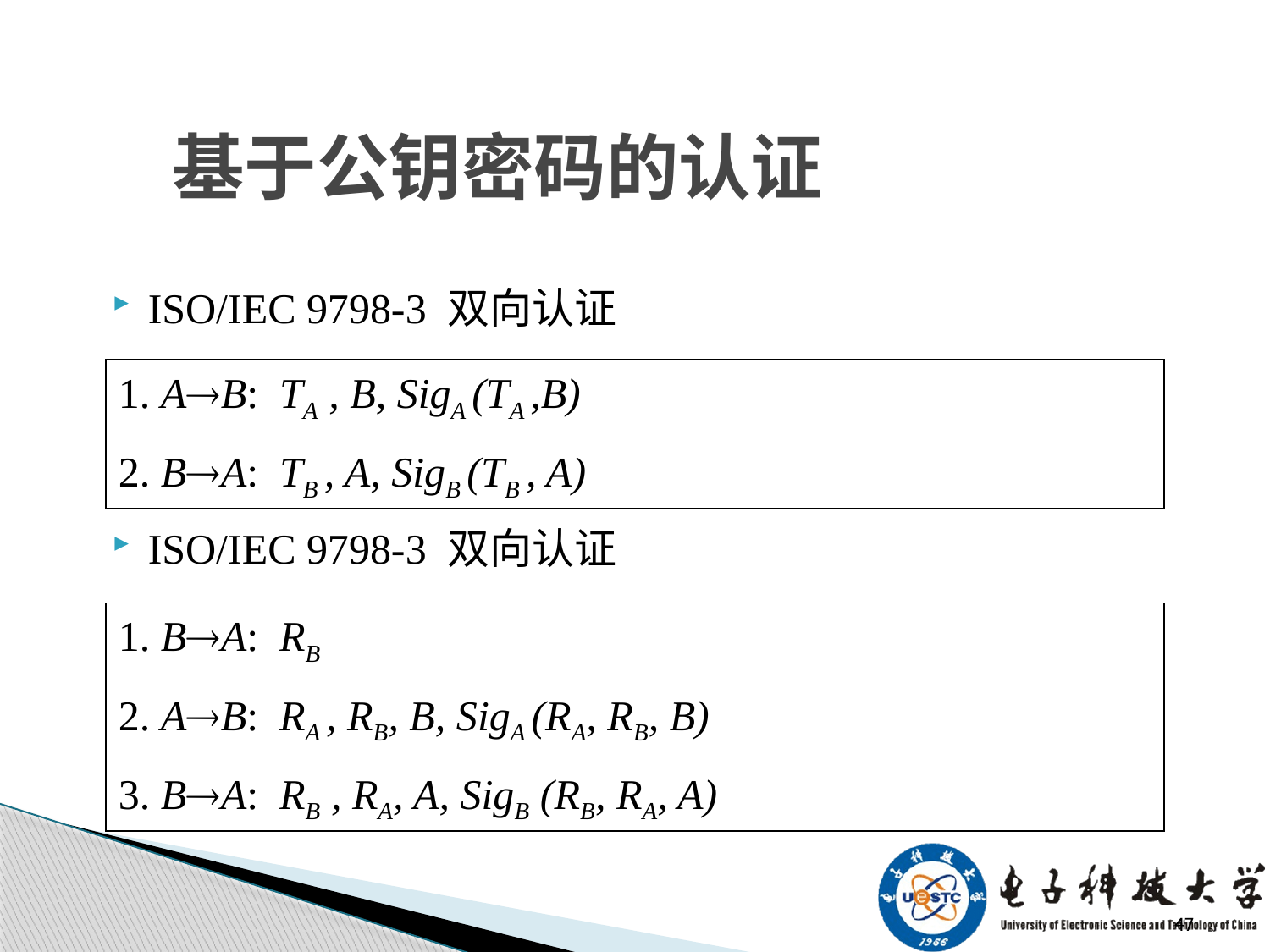

# 基于公钥密码的认证
ISO/IEC 9798-3 双向认证

ISO/IEC 9798-3 双向认证

1. A→B:  TA , B, SigA (TA ,B)
2. B→A:  TB , A, SigB (TB , A)
1. B→A:  RB
2. A→B:  RA , RB, B, SigA (RA, RB, B)
3. B→A:  RB , RA, A, SigB (RB, RA, A)
47